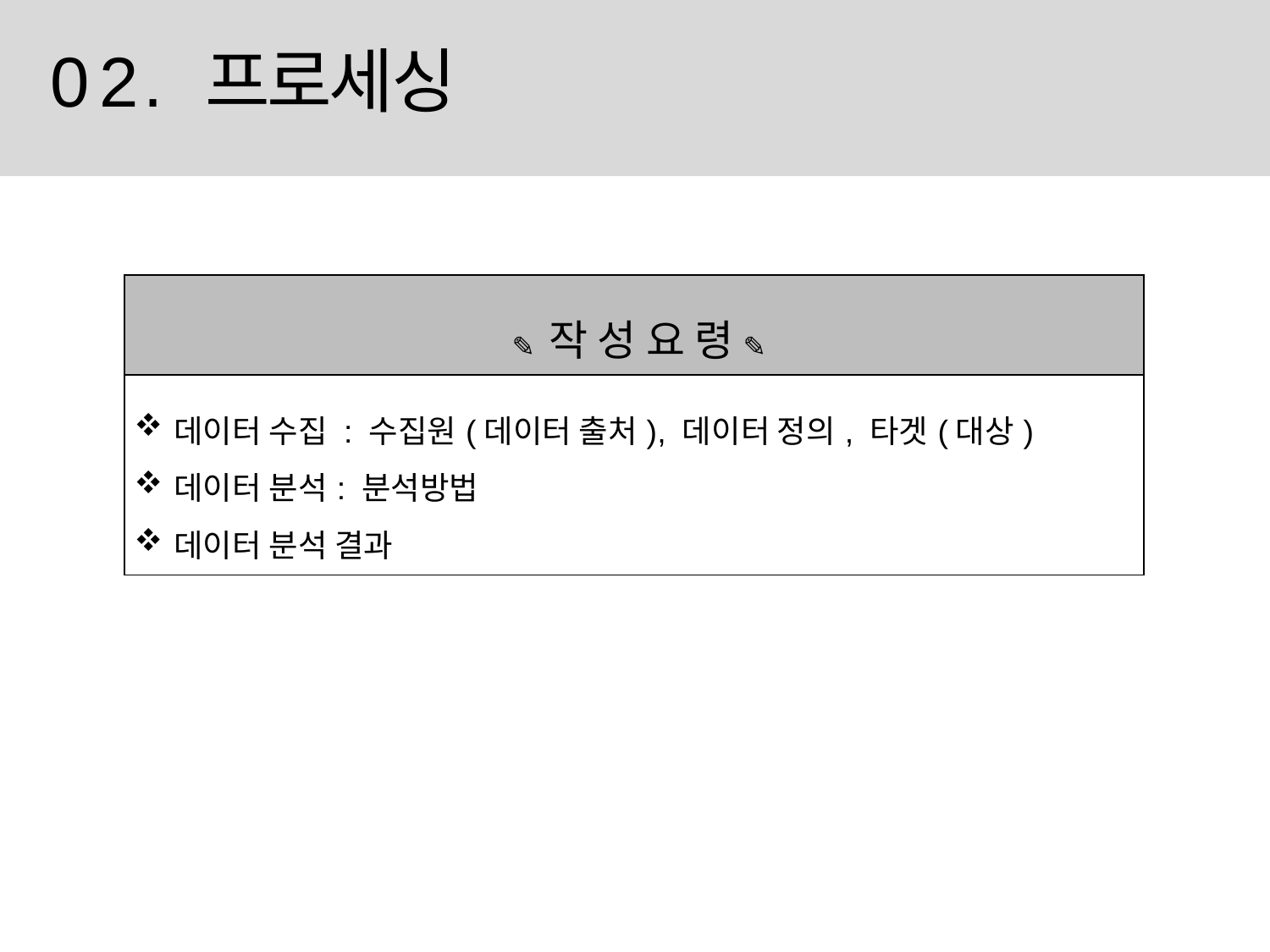

# 02. 프로세싱
| ✎ 작 성 요 령 ✎ |
| --- |
| 데이터 수집 : 수집원(데이터 출처), 데이터 정의, 타겟(대상) 데이터 분석: 분석방법 데이터 분석 결과 |